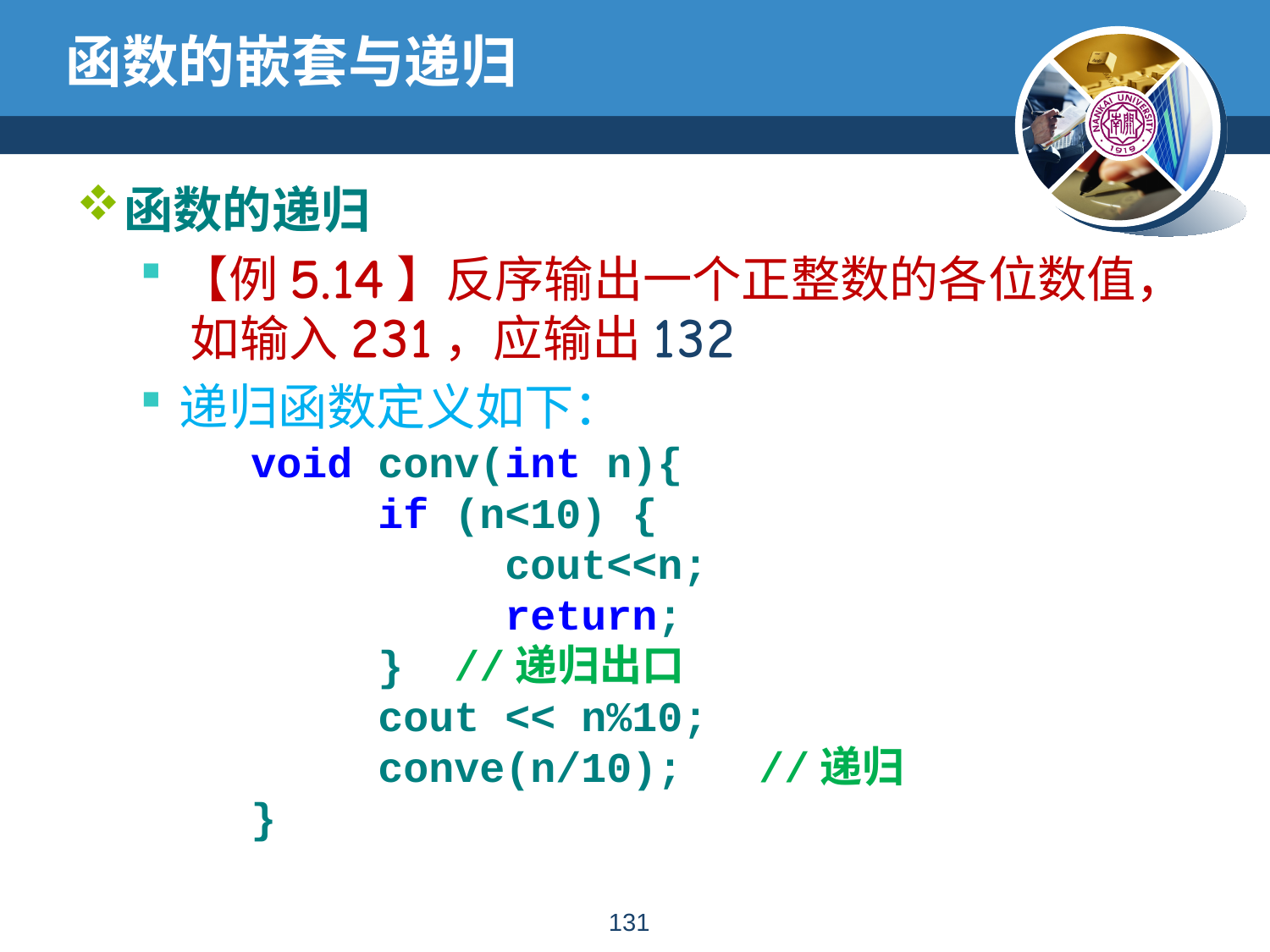

# 函数的嵌套与递归
函数的递归
【例5.14】反序输出一个正整数的各位数值，  如输入231，应输出132
递归函数定义如下：
		void conv(int n){
  		if (n<10) {
				cout<<n;
				return;
			}  //递归出口
 			cout << n%10;
 			conve(n/10);   //递归
		}
131